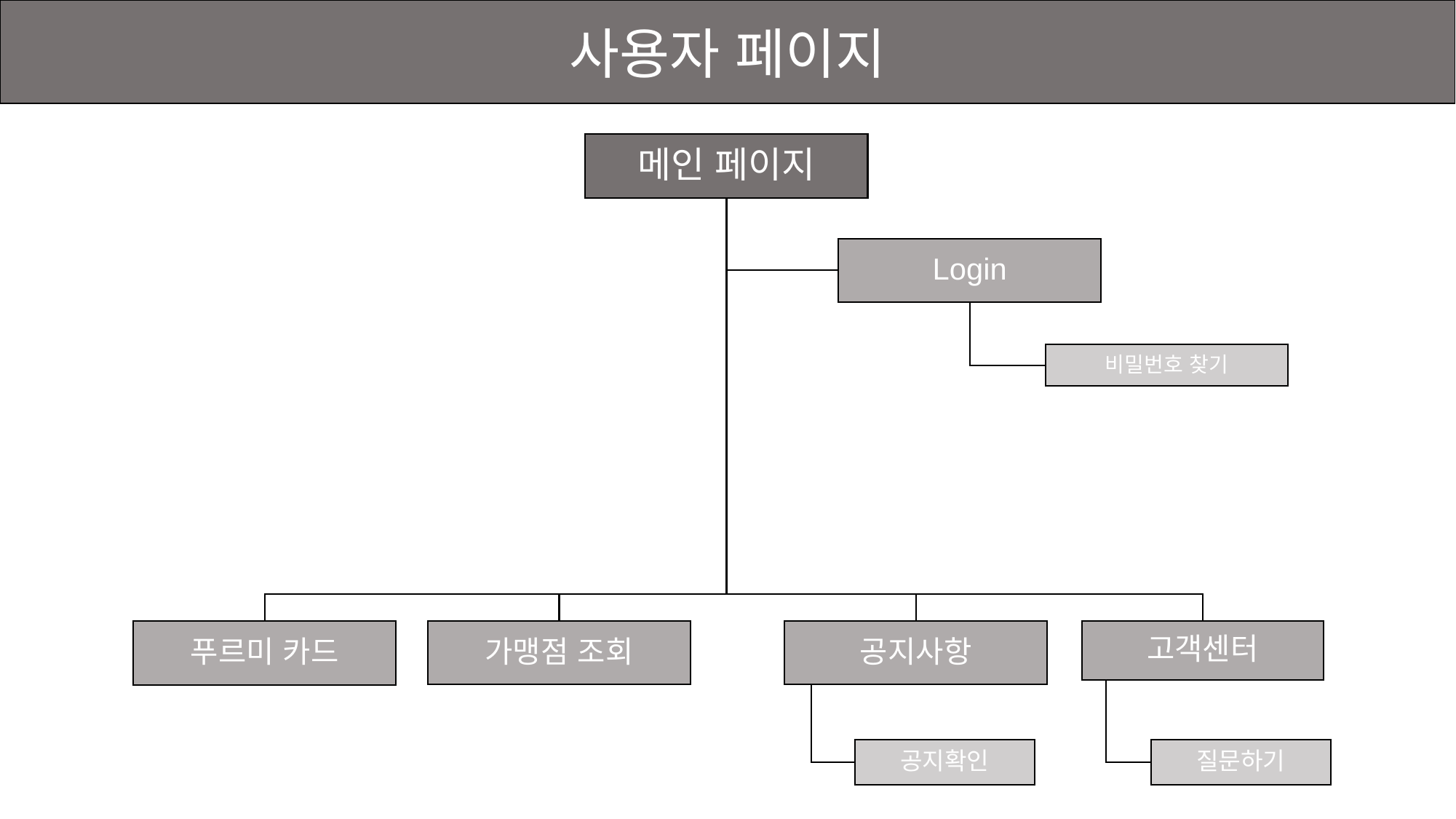

사용자 페이지
메인 페이지
푸르미 카드
가맹점 조회
공지사항
공지확인
고객센터
질문하기
Login
비밀번호 찾기